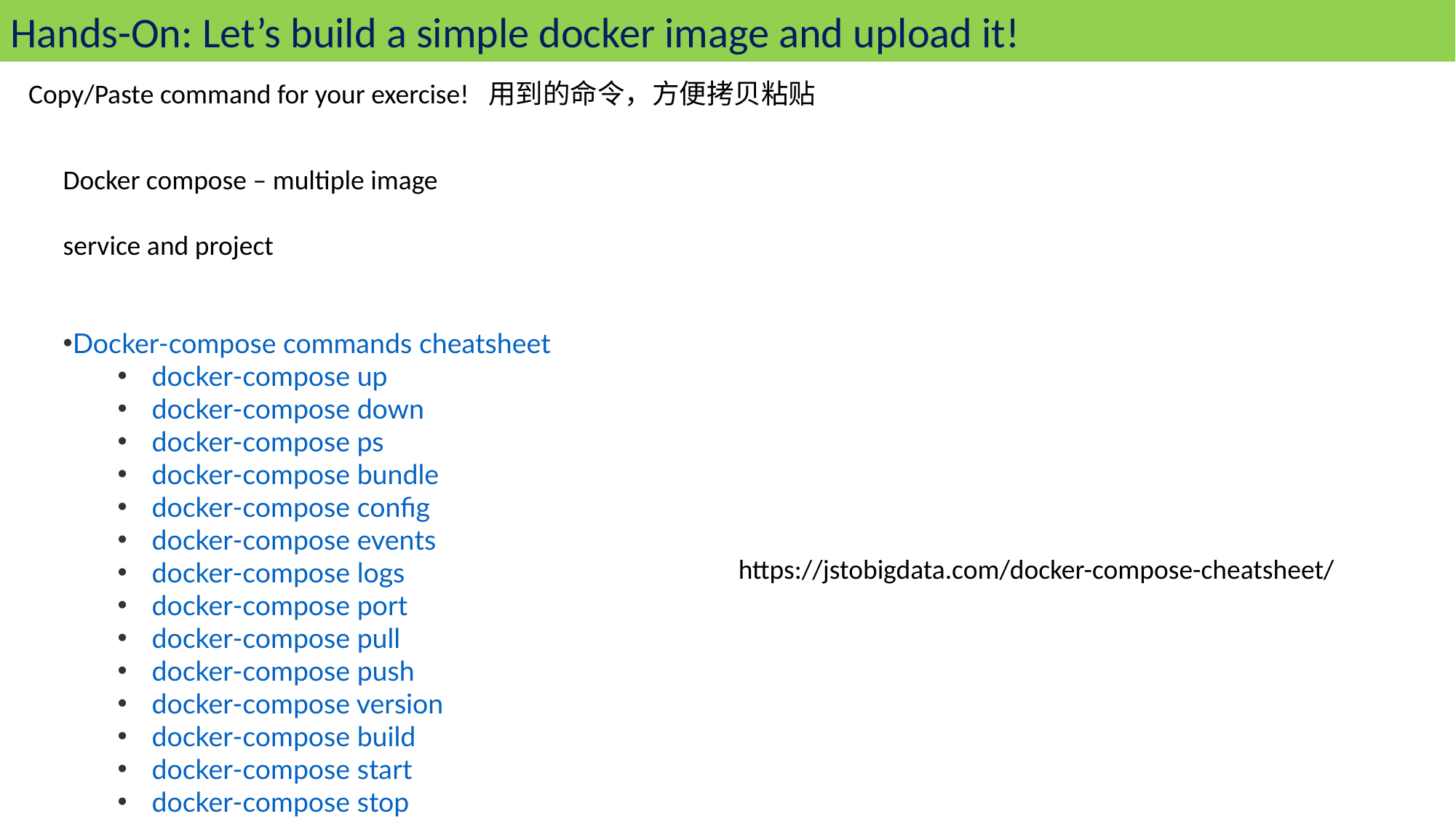

Hands-On: Let’s build a simple docker image and upload it!

Copy/Paste command for your exercise!  用到的命令，方便拷贝粘贴

Docker compose – multiple image

service and project

Docker-compose commands cheatsheet
docker-compose up
docker-compose down
docker-compose ps
docker-compose bundle
docker-compose config
docker-compose events
docker-compose logs
docker-compose port
docker-compose pull
docker-compose push
docker-compose version
docker-compose build
docker-compose start
docker-compose stop
docker-compose pause
docker-compose unpause
docker-compose exec
docker-compose help
docker-compose kill
docker-compose restart
docker-compose rm
docker-compose top
docker-compose run
Docker-compose examples
docker-compose.yml example
Building – from Dockerfile or image
Ports binding
Command and Entrypoint
Volume – Storage mapping
Environment variables
Dependencies – dependent services
Labels
DNS Servers

https://jstobigdata.com/docker-compose-cheatsheet/